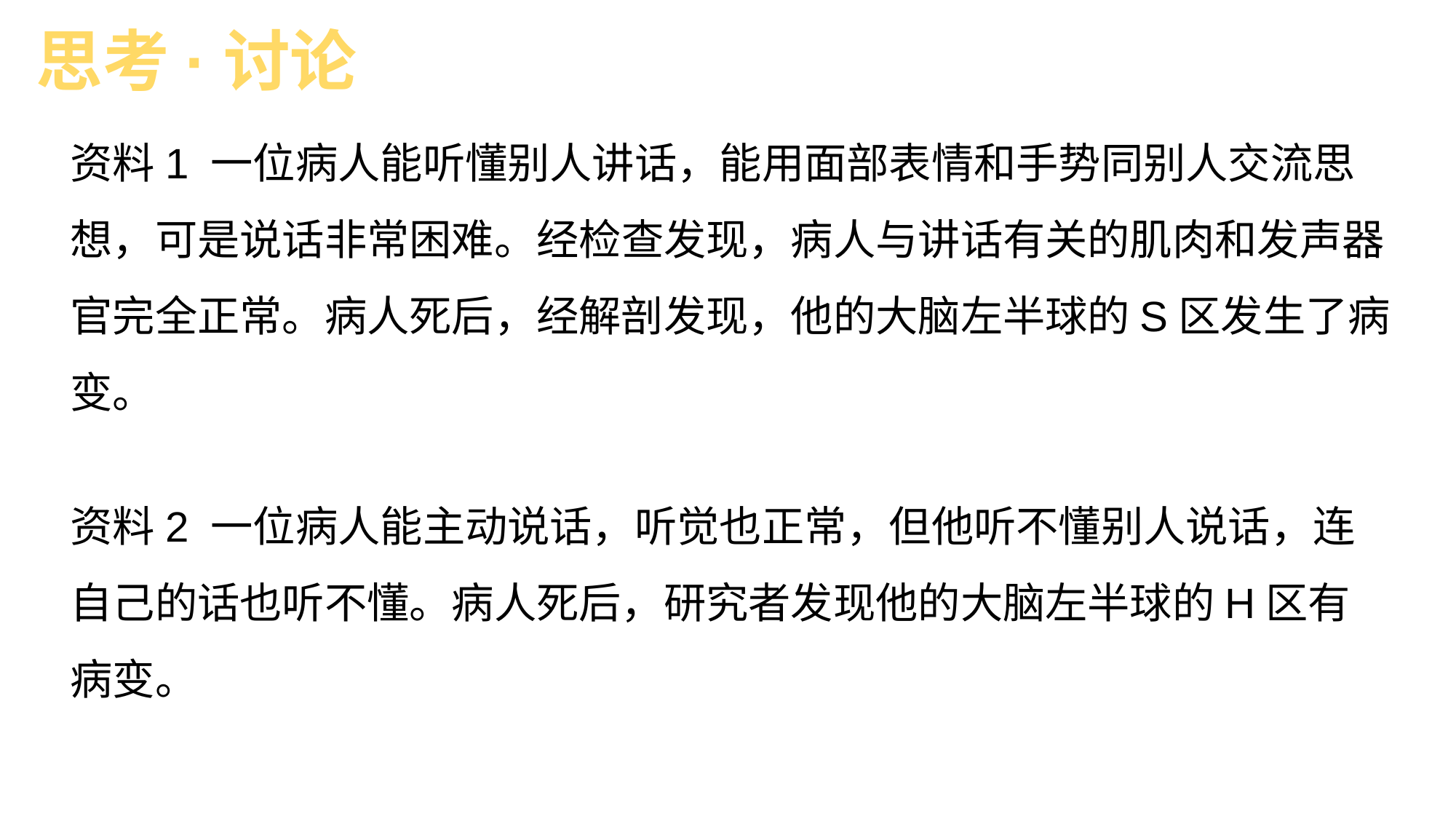

思考·讨论
资料1 一位病人能听懂别人讲话，能用面部表情和手势同别人交流思想，可是说话非常困难。经检查发现，病人与讲话有关的肌肉和发声器官完全正常。病人死后，经解剖发现，他的大脑左半球的S区发生了病变。
资料2 一位病人能主动说话，听觉也正常，但他听不懂别人说话，连自己的话也听不懂。病人死后，研究者发现他的大脑左半球的H区有病变。